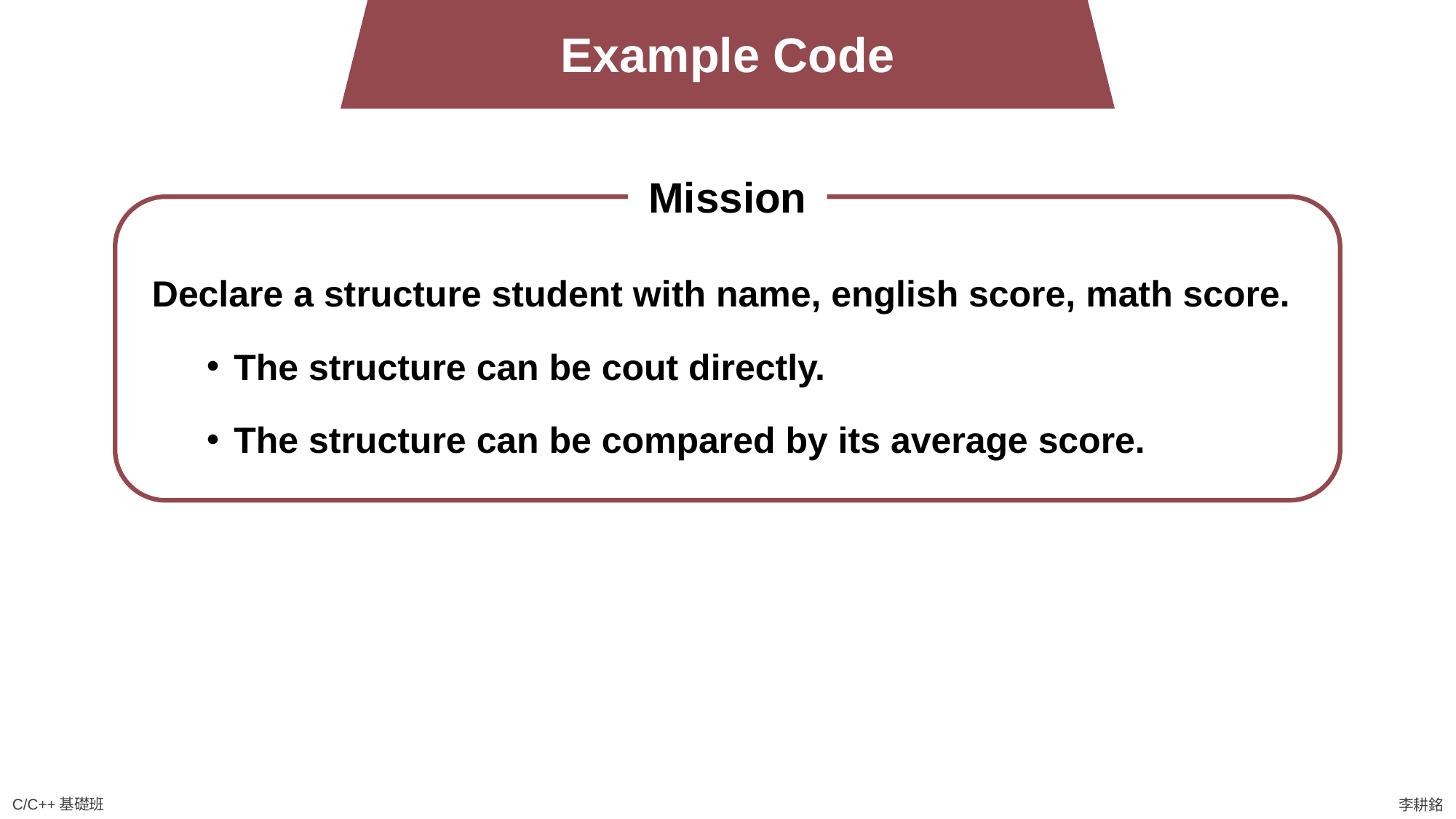

Example Code
Mission

Declare a structure student with name, english score, math score.
The structure can be cout directly.
The structure can be compared by its average score.
C/C++基礎班
李耕銘